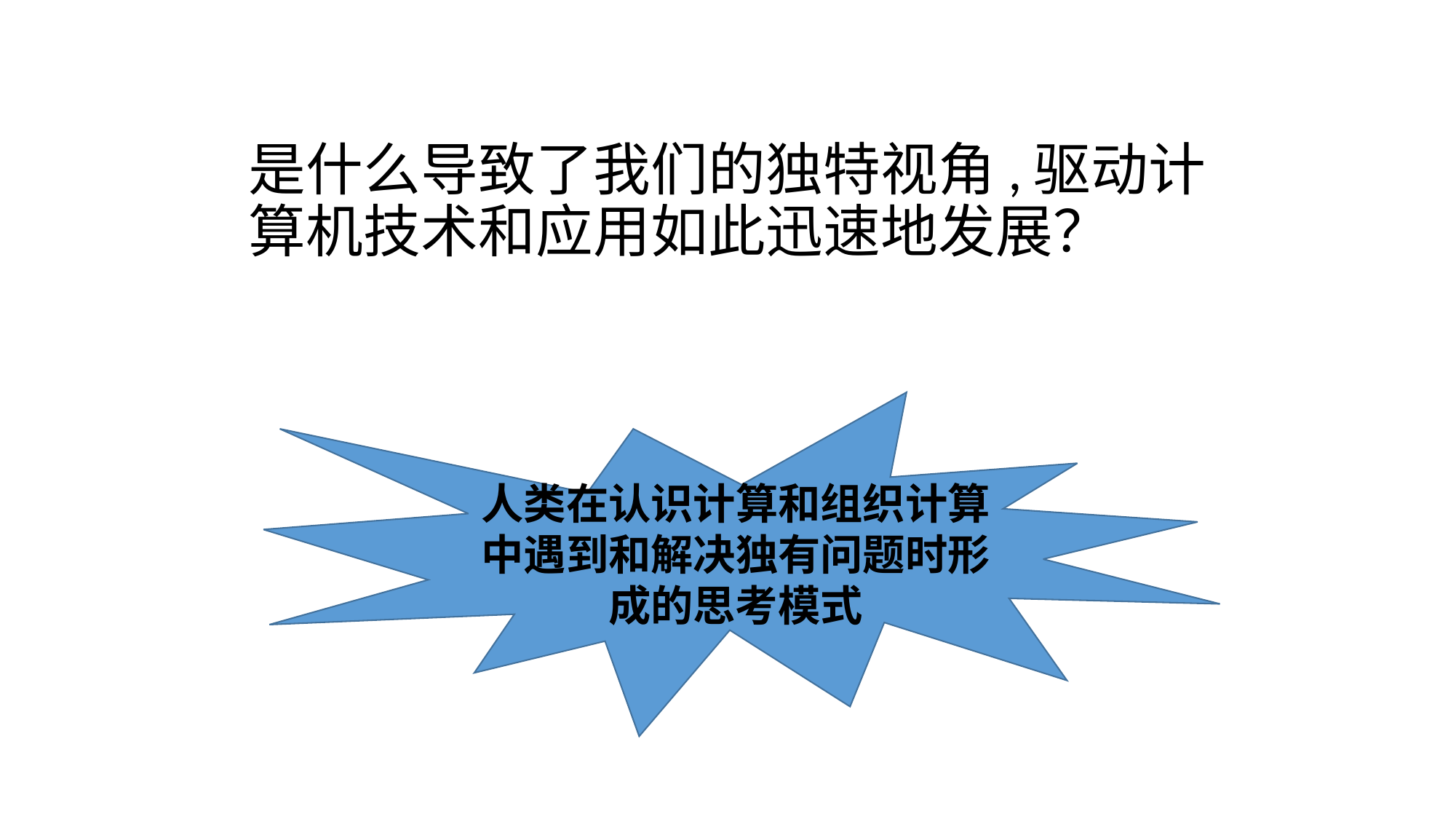

# 是什么导致了我们的独特视角,驱动计算机技术和应用如此迅速地发展？
人类在认识计算和组织计算中遇到和解决独有问题时形成的思考模式